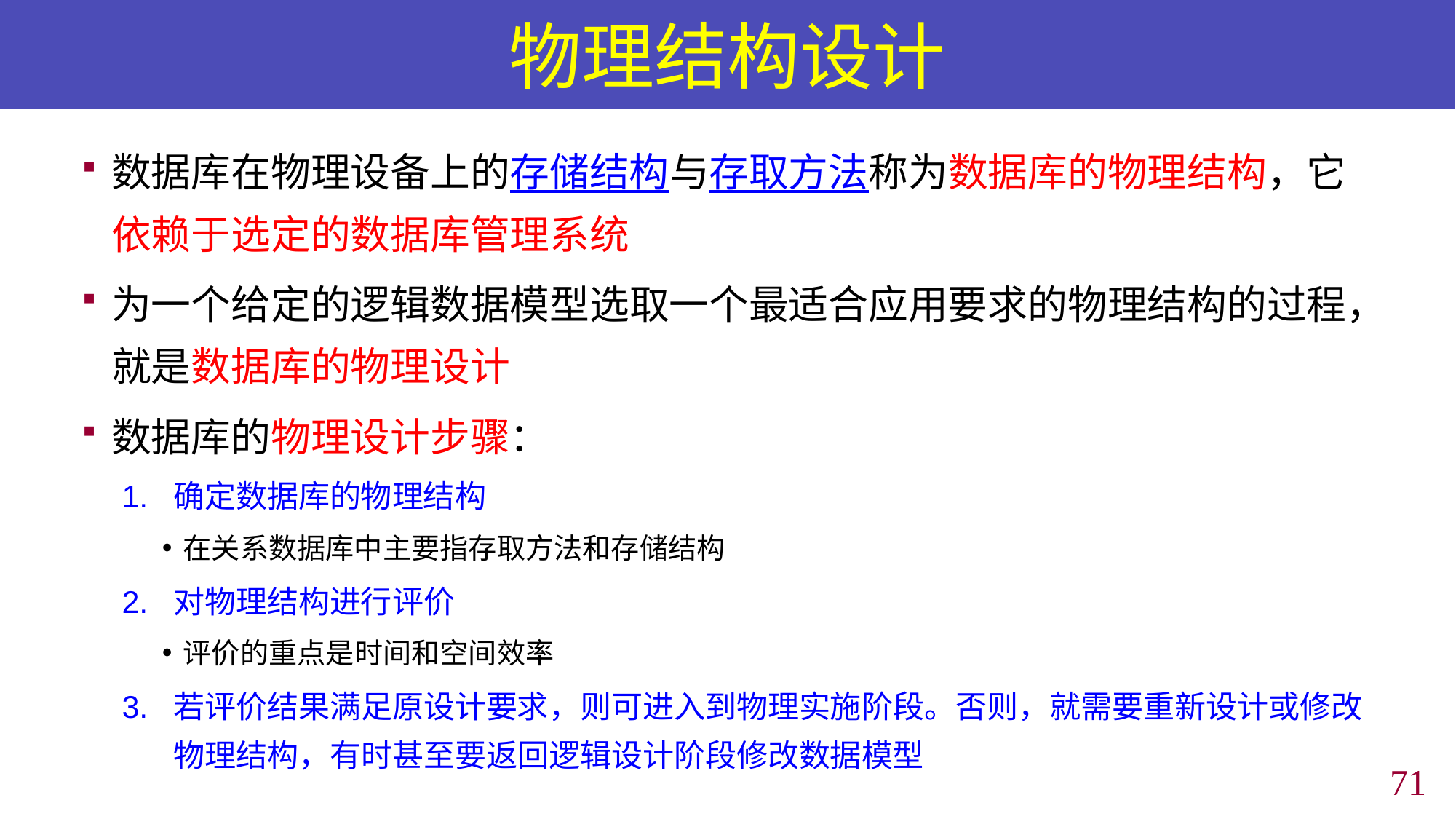

# 物理结构设计
数据库在物理设备上的存储结构与存取方法称为数据库的物理结构，它依赖于选定的数据库管理系统
为一个给定的逻辑数据模型选取一个最适合应用要求的物理结构的过程，就是数据库的物理设计
数据库的物理设计步骤：
确定数据库的物理结构
在关系数据库中主要指存取方法和存储结构
对物理结构进行评价
评价的重点是时间和空间效率
若评价结果满足原设计要求，则可进入到物理实施阶段。否则，就需要重新设计或修改物理结构，有时甚至要返回逻辑设计阶段修改数据模型
71